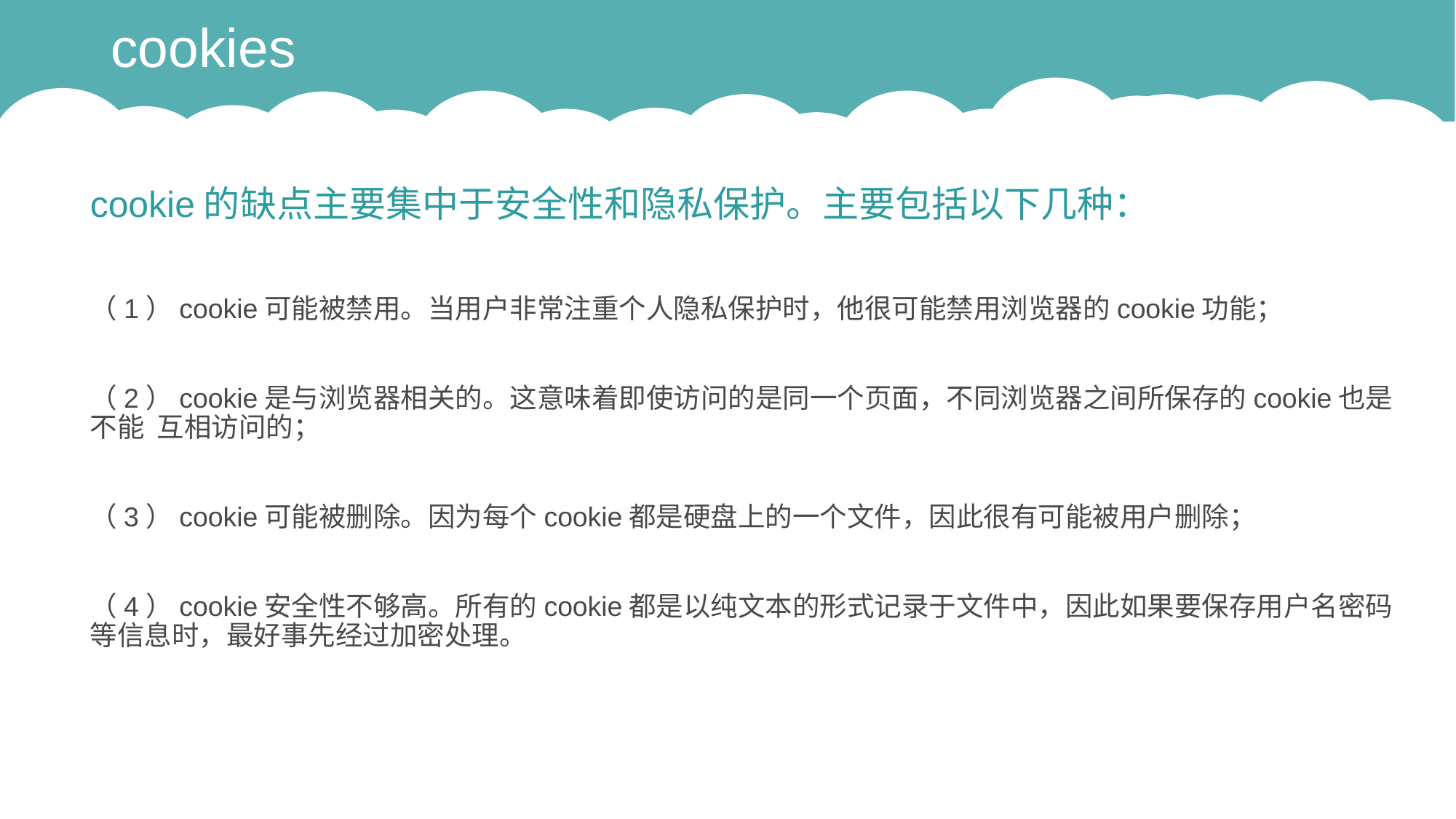

# cookies
cookie的缺点主要集中于安全性和隐私保护。主要包括以下几种：

（1）cookie可能被禁用。当用户非常注重个人隐私保护时，他很可能禁用浏览器的cookie功能；

（2）cookie是与浏览器相关的。这意味着即使访问的是同一个页面，不同浏览器之间所保存的cookie也是不能  互相访问的；

（3）cookie可能被删除。因为每个cookie都是硬盘上的一个文件，因此很有可能被用户删除；

（4）cookie安全性不够高。所有的cookie都是以纯文本的形式记录于文件中，因此如果要保存用户名密码等信息时，最好事先经过加密处理。